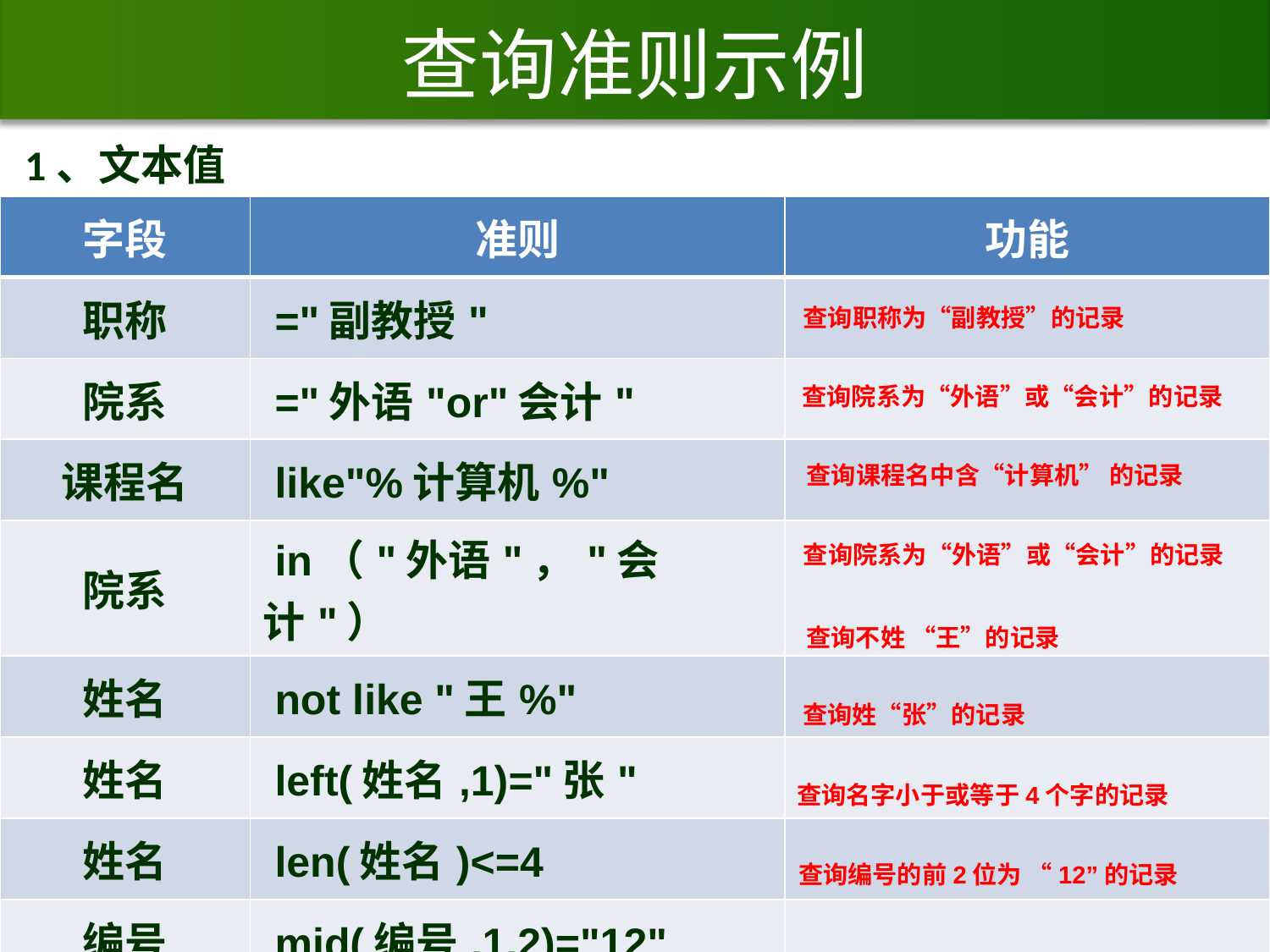

# 查询准则示例
1、文本值
| 字段 | 准则 | 功能 |
| --- | --- | --- |
| 职称 | ="副教授" |  |
| 院系 | ="外语"or"会计" |  |
| 课程名 | like"%计算机%" |  |
| 院系 | in（"外语"，"会计"） |  |
| 姓名 | not like "王%" |  |
| 姓名 | left(姓名,1)="张" |  |
| 姓名 | len(姓名)<=4 |  |
| 编号 | mid(编号,1,2)="12" |  |
查询职称为“副教授”的记录
查询院系为“外语”或“会计”的记录
查询课程名中含“计算机” 的记录
查询院系为“外语”或“会计”的记录
查询不姓 “王”的记录
查询姓“张”的记录
查询名字小于或等于4个字的记录
查询编号的前2位为 “12”的记录